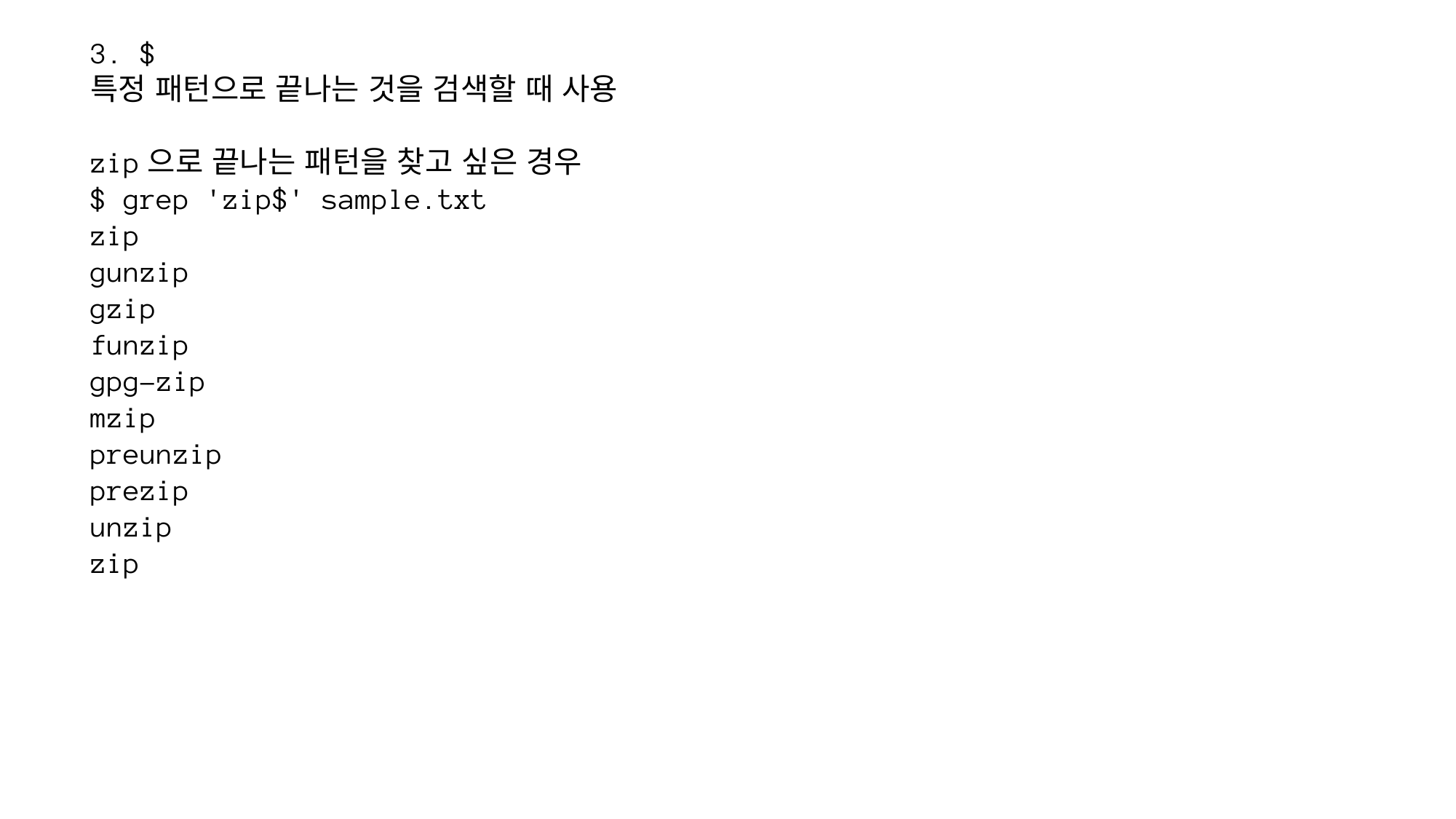

3. $
특정 패턴으로 끝나는 것을 검색할 때 사용

zip으로 끝나는 패턴을 찾고 싶은 경우
$ grep 'zip$' sample.txt
zip
gunzip
gzip
funzip
gpg-zip
mzip
preunzip
prezip
unzip
zip